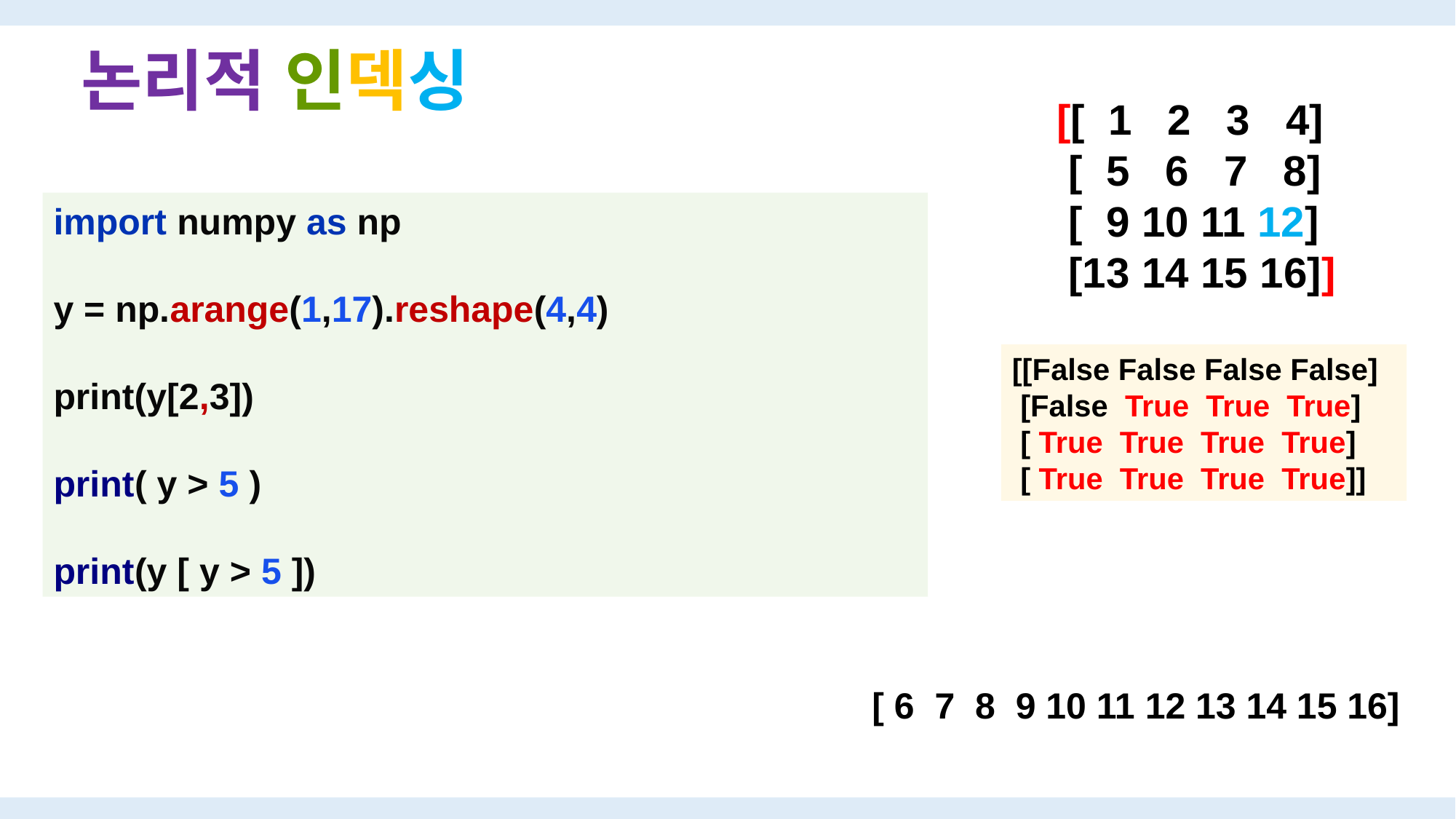

논리적 인덱싱
[[  1   2   3   4]
 [  5   6   7   8]
 [  9 10 11 12]
 [13 14 15 16]]
import numpy as np
y = np.arange(1,17).reshape(4,4)

print(y[2,3])
print( y > 5 )
print(y [ y > 5 ])
[[False False False False]
 [False  True  True  True]
 [ True  True  True  True]
 [ True  True  True  True]]
[ 6  7  8  9 10 11 12 13 14 15 16]